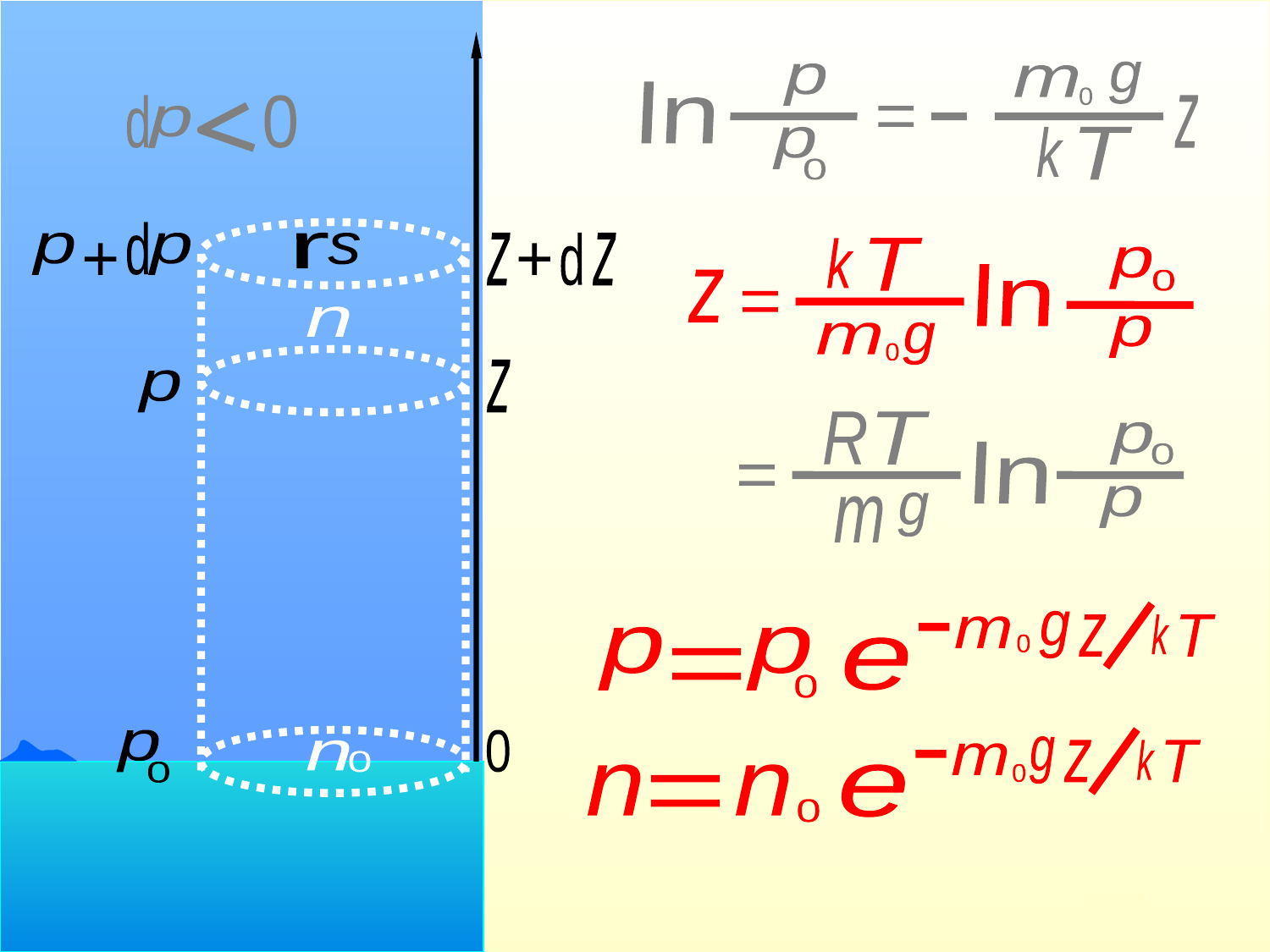

d
0
p

d

p
p
r
s
z
d
z
+

+

n

z
p
p

0

n
0

0
分子数分布

g
p
m
ln
0
z
=

p
k
T
0
k
T
p
ln
z
0
=

p
g
m
0
R
T
p
ln
0
=

p
g
μ

g
z
k
T
m
p
p

0
e
=
0

g
z
k
T
m

0
n
n
e
=
0
分子数分布